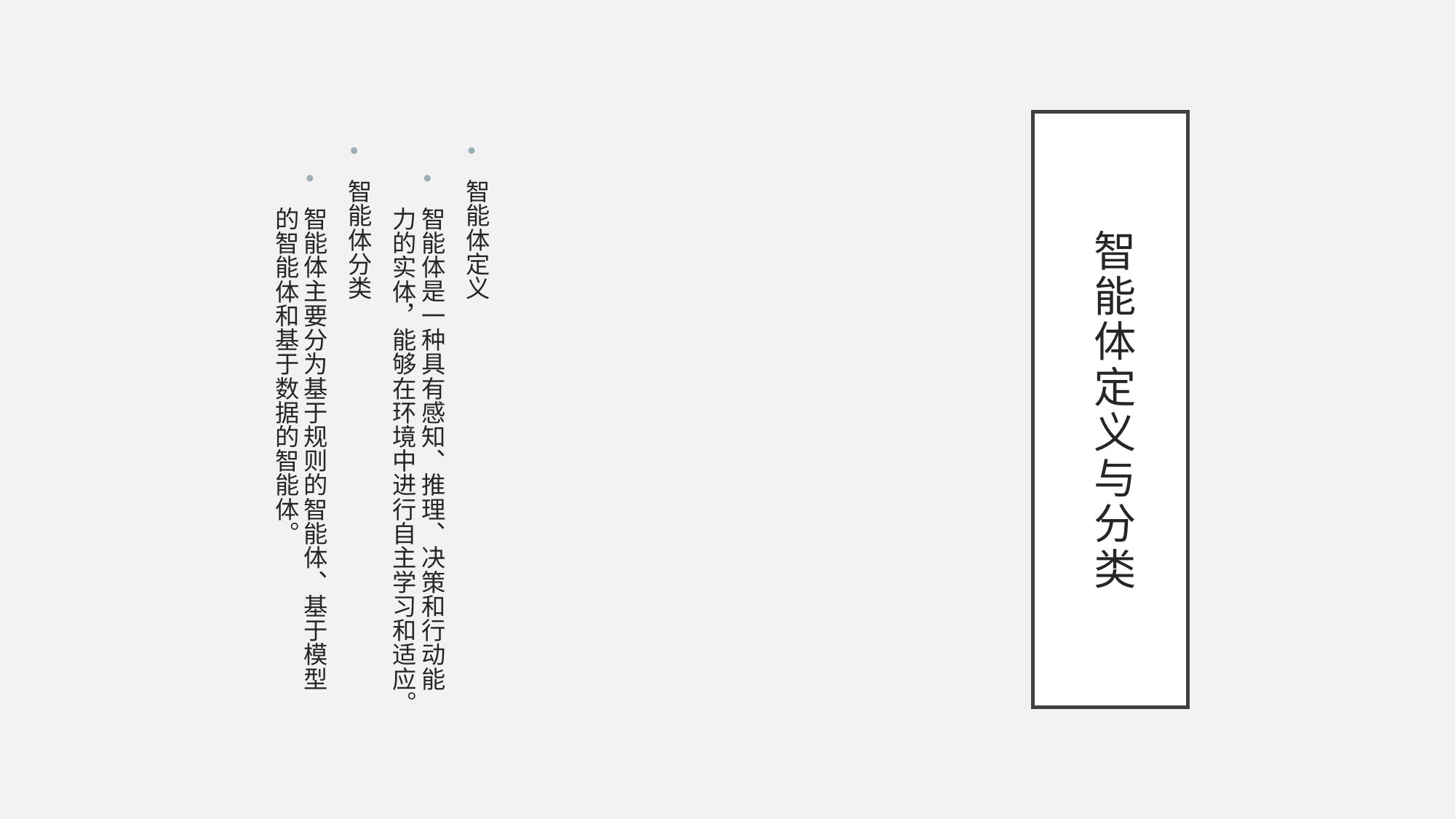

智能体定义
智能体是一种具有感知、推理、决策和行动能力的实体，能够在环境中进行自主学习和适应。
智能体分类
智能体主要分为基于规则的智能体、基于模型的智能体和基于数据的智能体。
# 智能体定义与分类